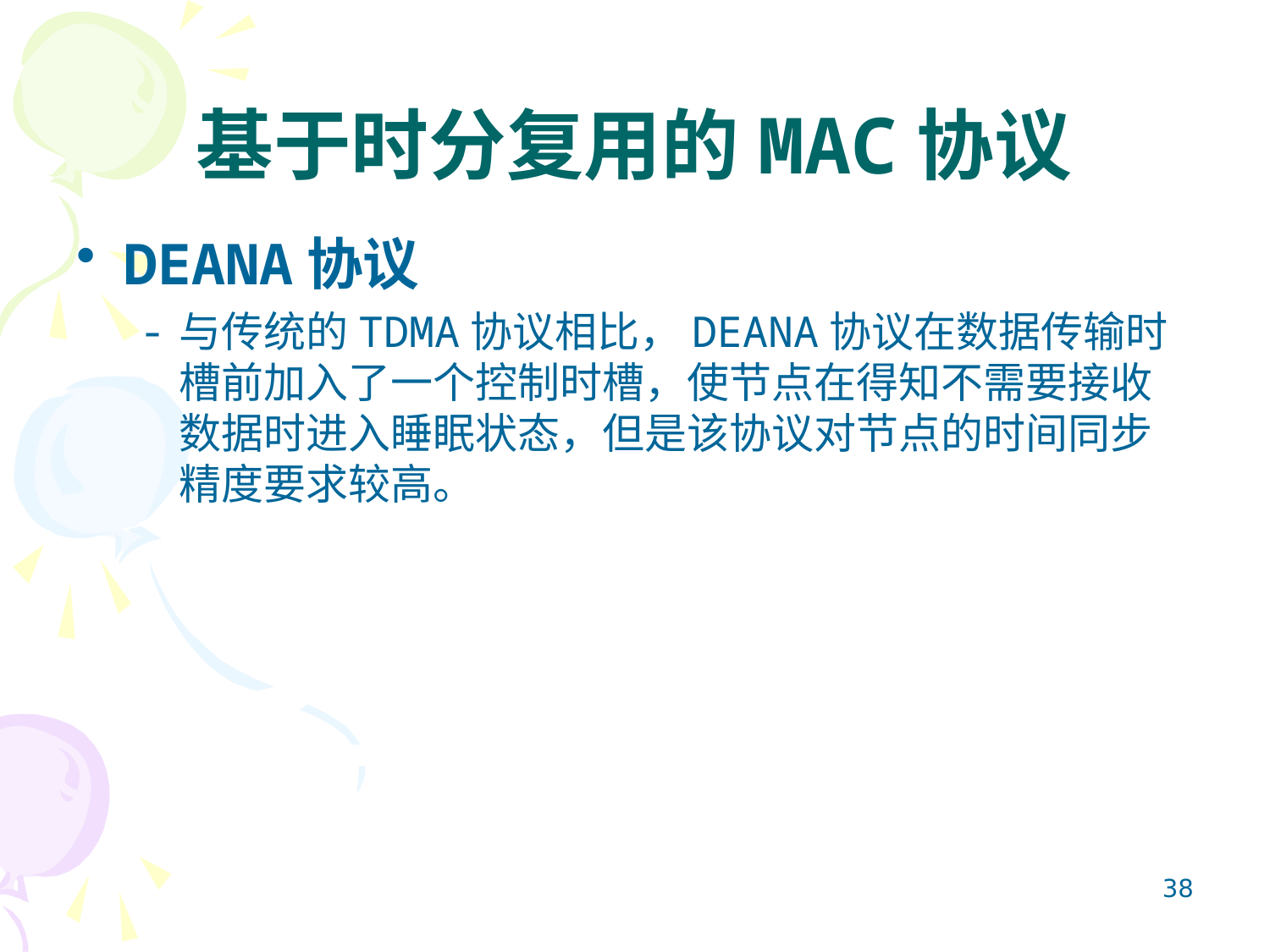

# 基于时分复用的MAC协议
DEANA协议
与传统的TDMA协议相比，DEANA协议在数据传输时槽前加入了一个控制时槽，使节点在得知不需要接收数据时进入睡眠状态，但是该协议对节点的时间同步精度要求较高。
38